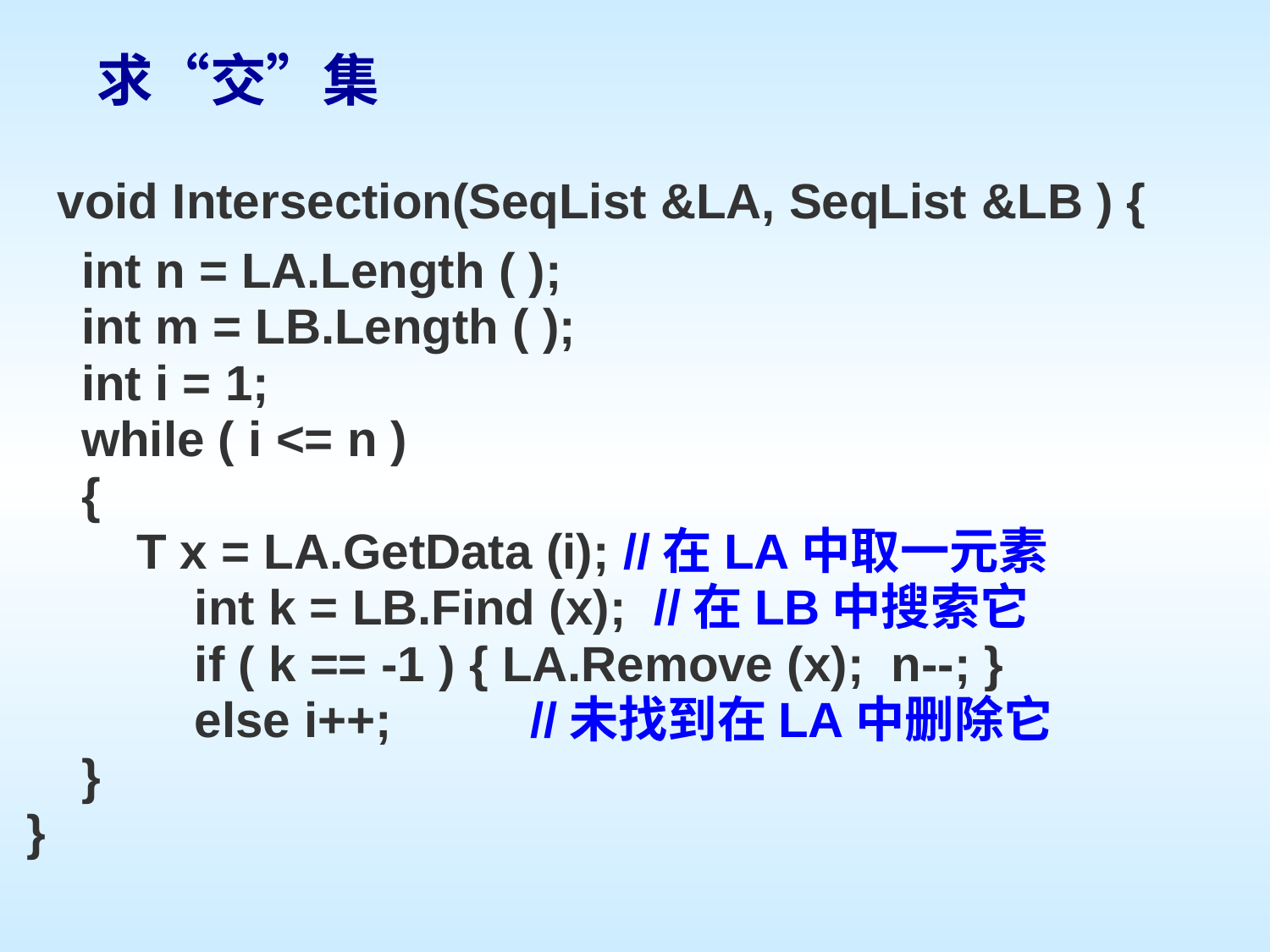

求“交”集
  void Intersection(SeqList &LA, SeqList &LB ) {
     int n = LA.Length ( );
     int m = LB.Length ( );
     int i = 1;
     while ( i <= n )
     {
         T x = LA.GetData (i); //在LA中取一元素
 	    int k = LB.Find (x);  //在LB中搜索它
	    if ( k == -1 ) { LA.Remove (x);  n--; }
	    else i++;          //未找到在LA中删除它
     }
 }